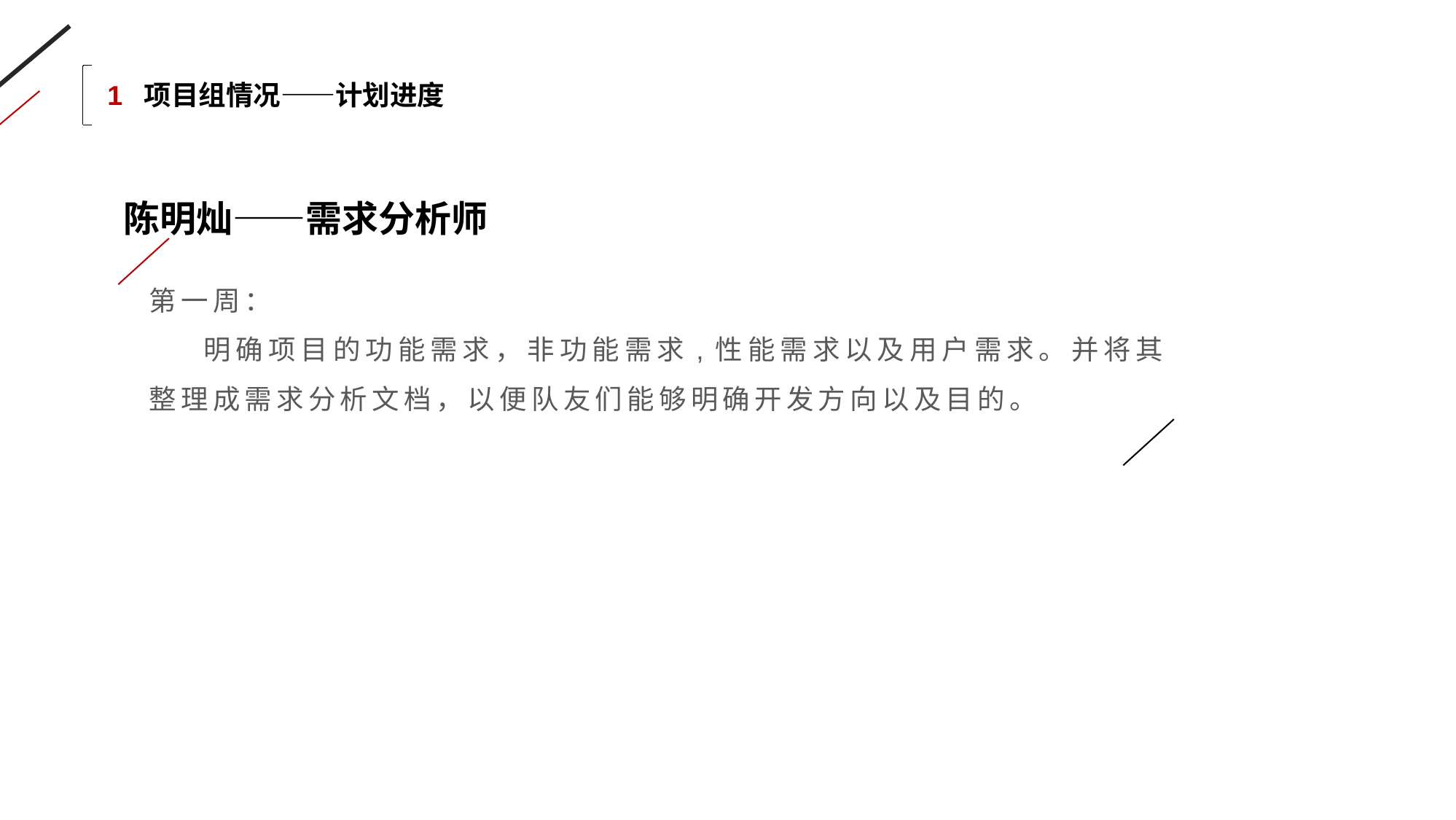

1  项目组情况——计划进度

陈明灿——需求分析师

第一周：
明确项目的功能需求，非功能需求,性能需求以及用户需求。并将其整理成需求分析文档，以便队友们能够明确开发方向以及目的。